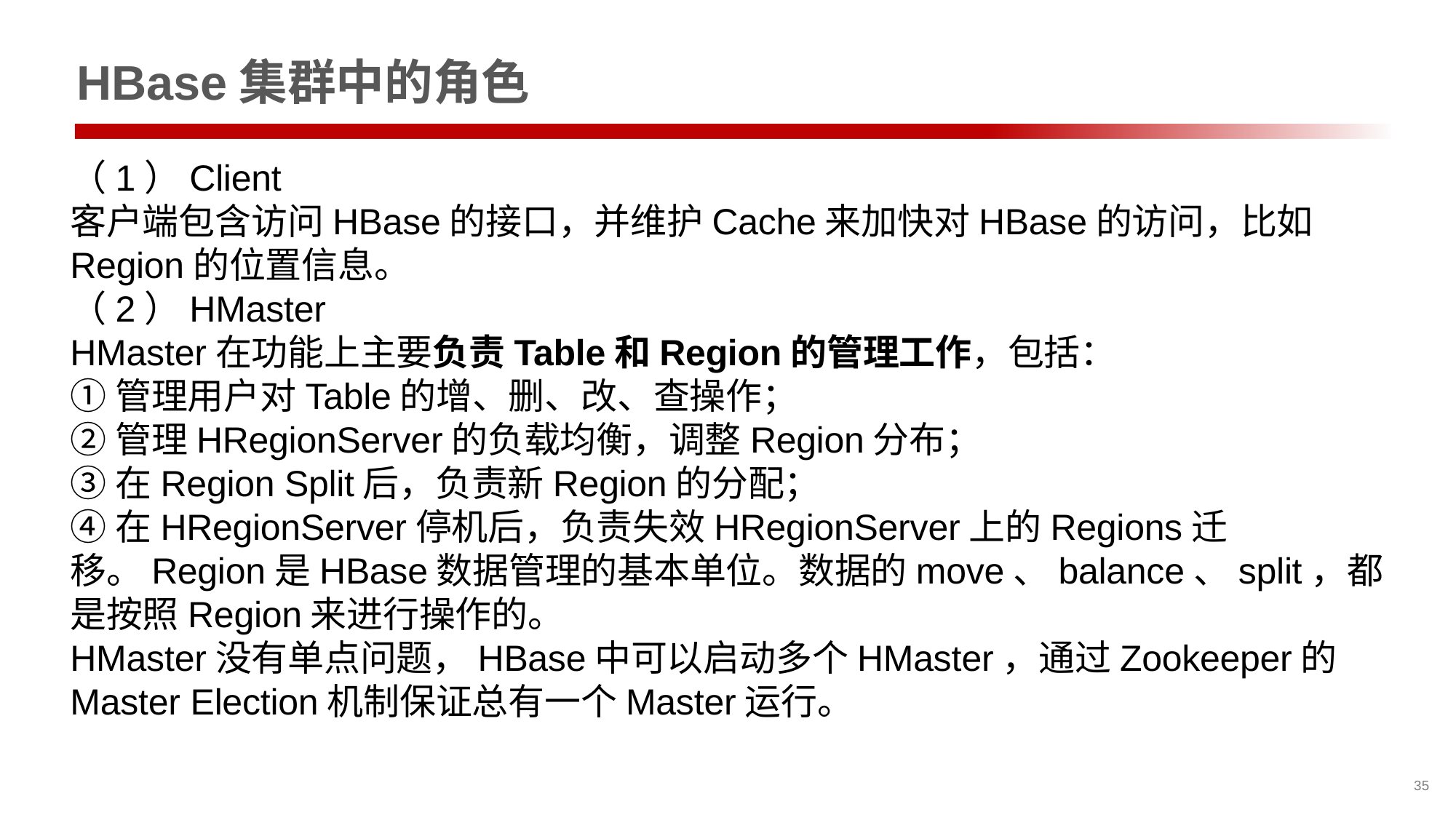

# HBase集群中的角色

（1）Client
客户端包含访问HBase的接口，并维护Cache来加快对HBase的访问，比如Region的位置信息。
（2）HMaster
HMaster在功能上主要负责Table和Region的管理工作，包括：
①管理用户对Table的增、删、改、查操作；
②管理HRegionServer的负载均衡，调整Region分布；
③在Region Split后，负责新Region的分配；
④在HRegionServer停机后，负责失效HRegionServer上的Regions迁移。Region是HBase数据管理的基本单位。数据的move、balance、split，都是按照Region来进行操作的。
HMaster没有单点问题，HBase中可以启动多个HMaster，通过Zookeeper的Master Election机制保证总有一个Master运行。
35